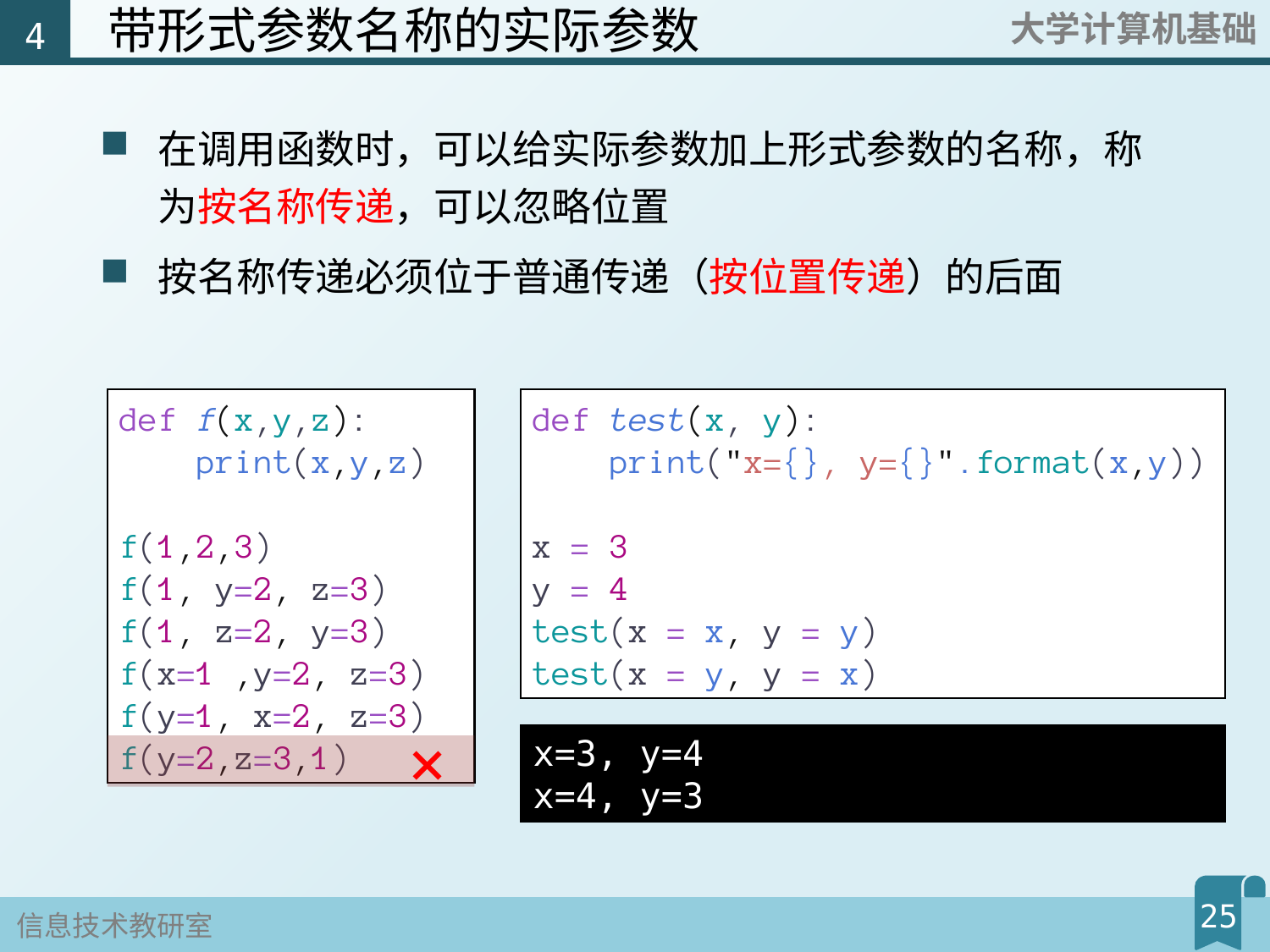

4
# 带形式参数名称的实际参数
在调用函数时，可以给实际参数加上形式参数的名称，称为按名称传递，可以忽略位置
按名称传递必须位于普通传递（按位置传递）的后面
def f(x,y,z):
    print(x,y,z)
f(1,2,3)
f(1, y=2, z=3)
f(1, z=2, y=3)
f(x=1 ,y=2, z=3)
f(y=1, x=2, z=3)
f(y=2,z=3,1)
def test(x, y):
    print("x={}, y={}".format(x,y))

x = 3
y = 4
test(x = x, y = y)
test(x = y, y = x)
×

x=3, y=4
x=4, y=3
25